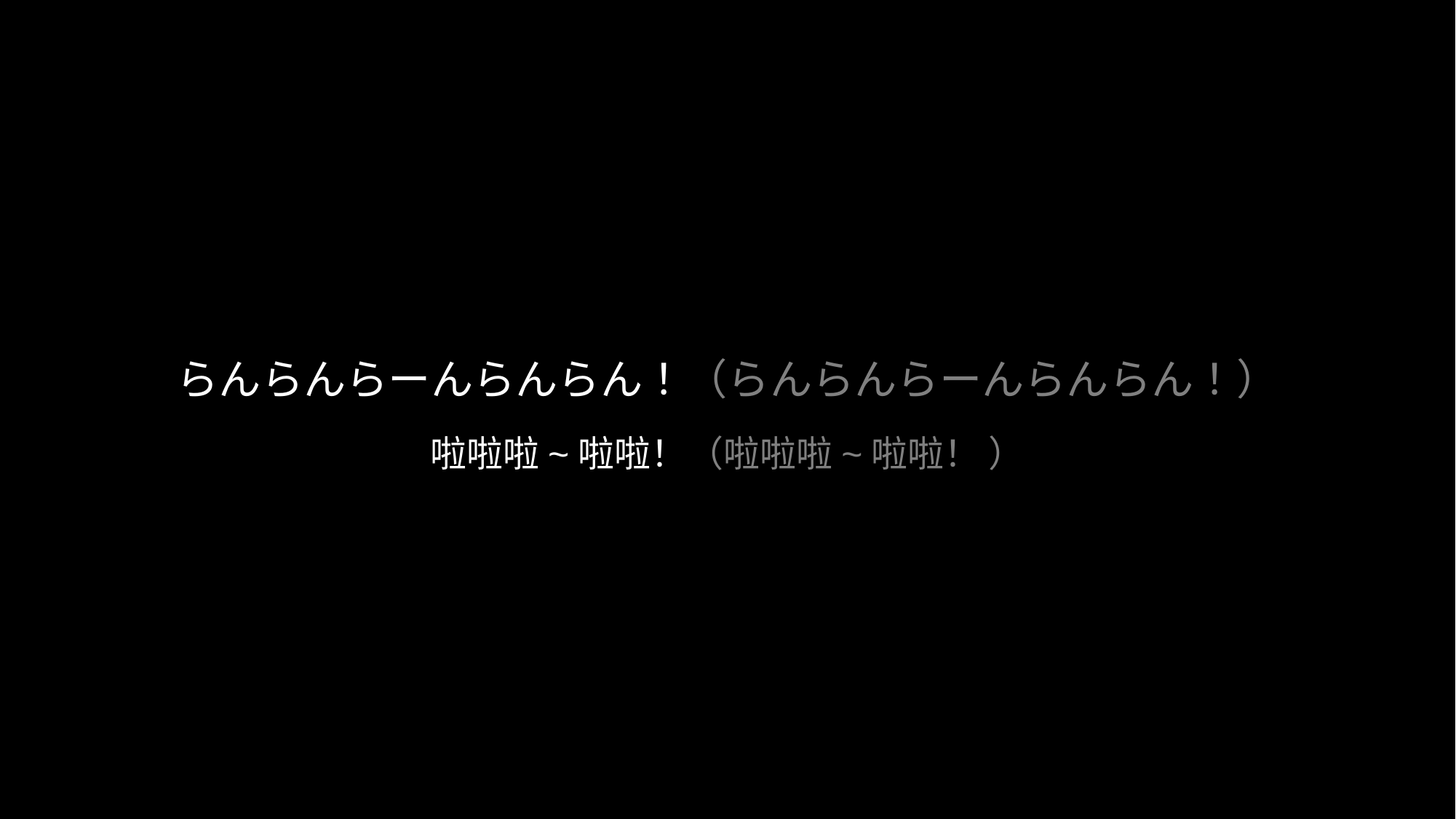

# らんらんらーんらんらん！（らんらんらーんらんらん！）
啦啦啦~啦啦！（啦啦啦~啦啦！ ）